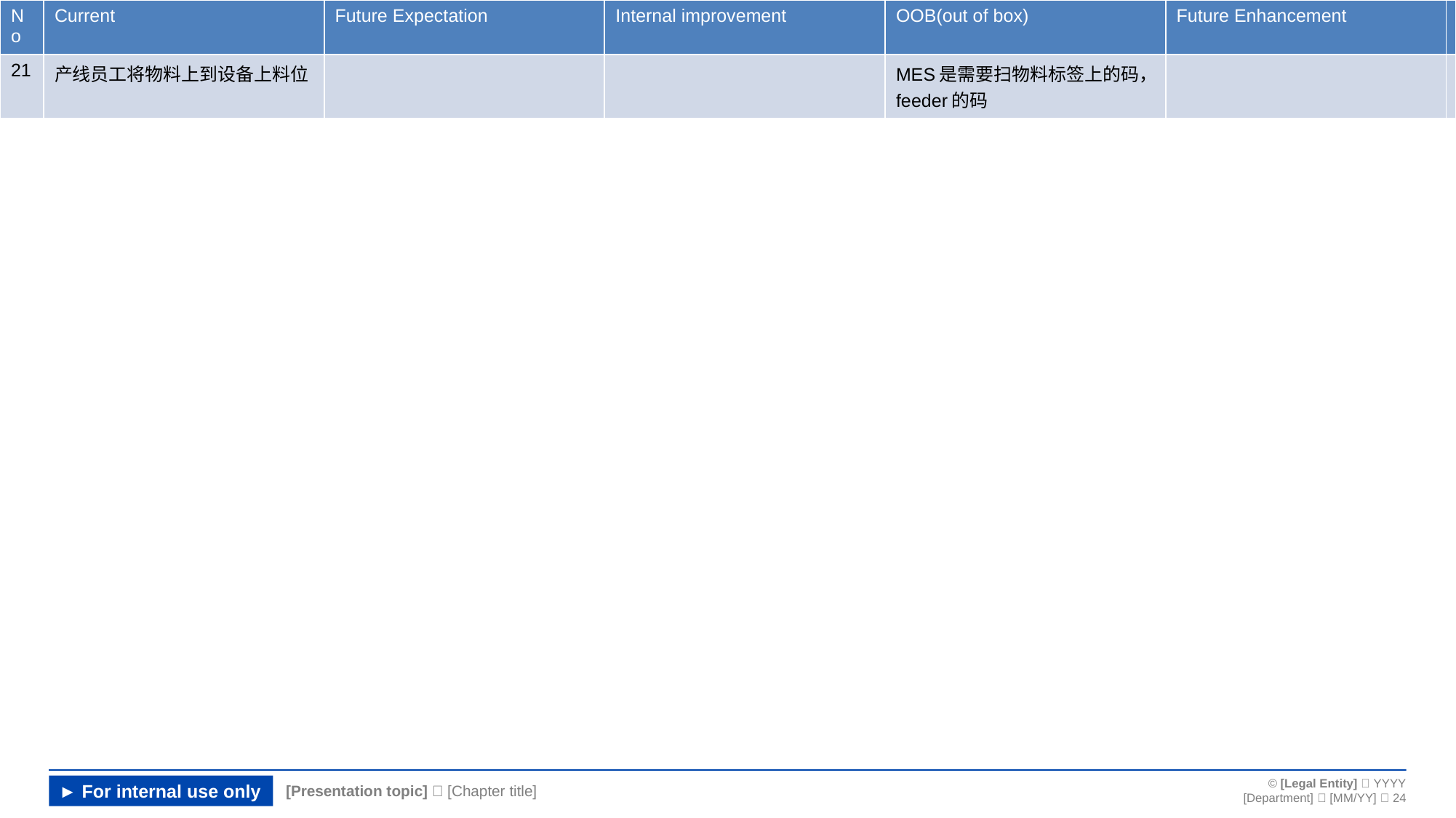

| No | Current | Future Expectation | Internal improvement | OOB(out of box) | Future Enhancement |  |
| --- | --- | --- | --- | --- | --- | --- |
| 21 | 产线员工将物料上到设备上料位 |  |  | MES是需要扫物料标签上的码， feeder的码 |  |  |
#